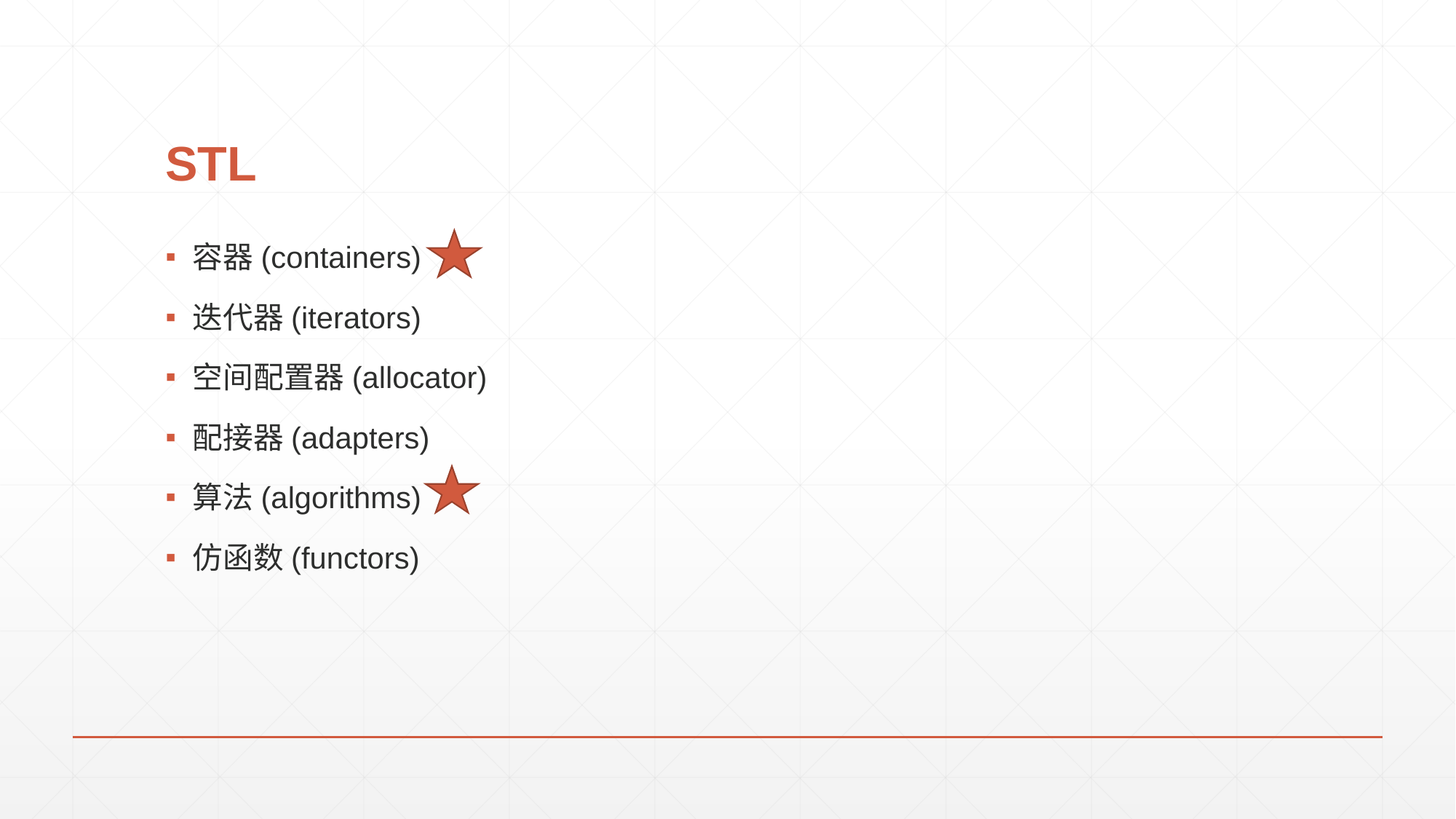

# STL

容器(containers)
迭代器(iterators)
空间配置器(allocator)
配接器(adapters)
算法(algorithms)
仿函数(functors)